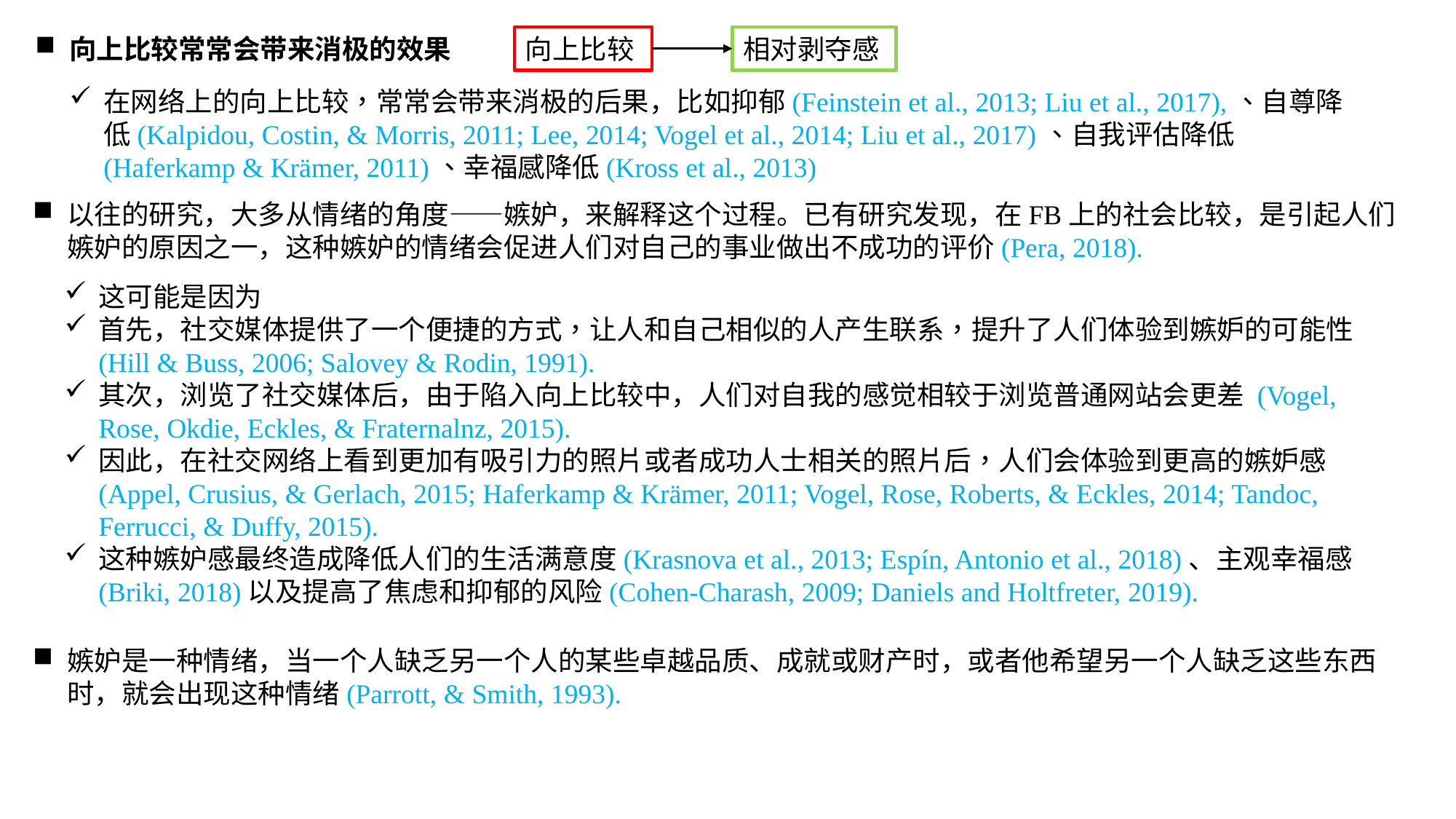

相对剥夺感
向上比较常常会带来消极的效果
向上比较
在网络上的向上比较，常常会带来消极的后果，比如抑郁(Feinstein et al., 2013; Liu et al., 2017),、自尊降低(Kalpidou, Costin, & Morris, 2011; Lee, 2014; Vogel et al., 2014; Liu et al., 2017)、自我评估降低(Haferkamp & Krämer, 2011)、幸福感降低(Kross et al., 2013)
以往的研究，大多从情绪的角度——嫉妒，来解释这个过程。已有研究发现，在FB上的社会比较，是引起人们嫉妒的原因之一，这种嫉妒的情绪会促进人们对自己的事业做出不成功的评价(Pera, 2018).
这可能是因为
首先，社交媒体提供了一个便捷的方式，让人和自己相似的人产生联系，提升了人们体验到嫉妒的可能性(Hill & Buss, 2006; Salovey & Rodin, 1991).
其次，浏览了社交媒体后，由于陷入向上比较中，人们对自我的感觉相较于浏览普通网站会更差 (Vogel, Rose, Okdie, Eckles, & Fraternalnz, 2015).
因此，在社交网络上看到更加有吸引力的照片或者成功人士相关的照片后，人们会体验到更高的嫉妒感(Appel, Crusius, & Gerlach, 2015; Haferkamp & Krämer, 2011; Vogel, Rose, Roberts, & Eckles, 2014; Tandoc, Ferrucci, & Duffy, 2015).
这种嫉妒感最终造成降低人们的生活满意度(Krasnova et al., 2013; Espín, Antonio et al., 2018)、主观幸福感(Briki, 2018)以及提高了焦虑和抑郁的风险(Cohen-Charash, 2009; Daniels and Holtfreter, 2019).
嫉妒是一种情绪，当一个人缺乏另一个人的某些卓越品质、成就或财产时，或者他希望另一个人缺乏这些东西时，就会出现这种情绪(Parrott, & Smith, 1993).